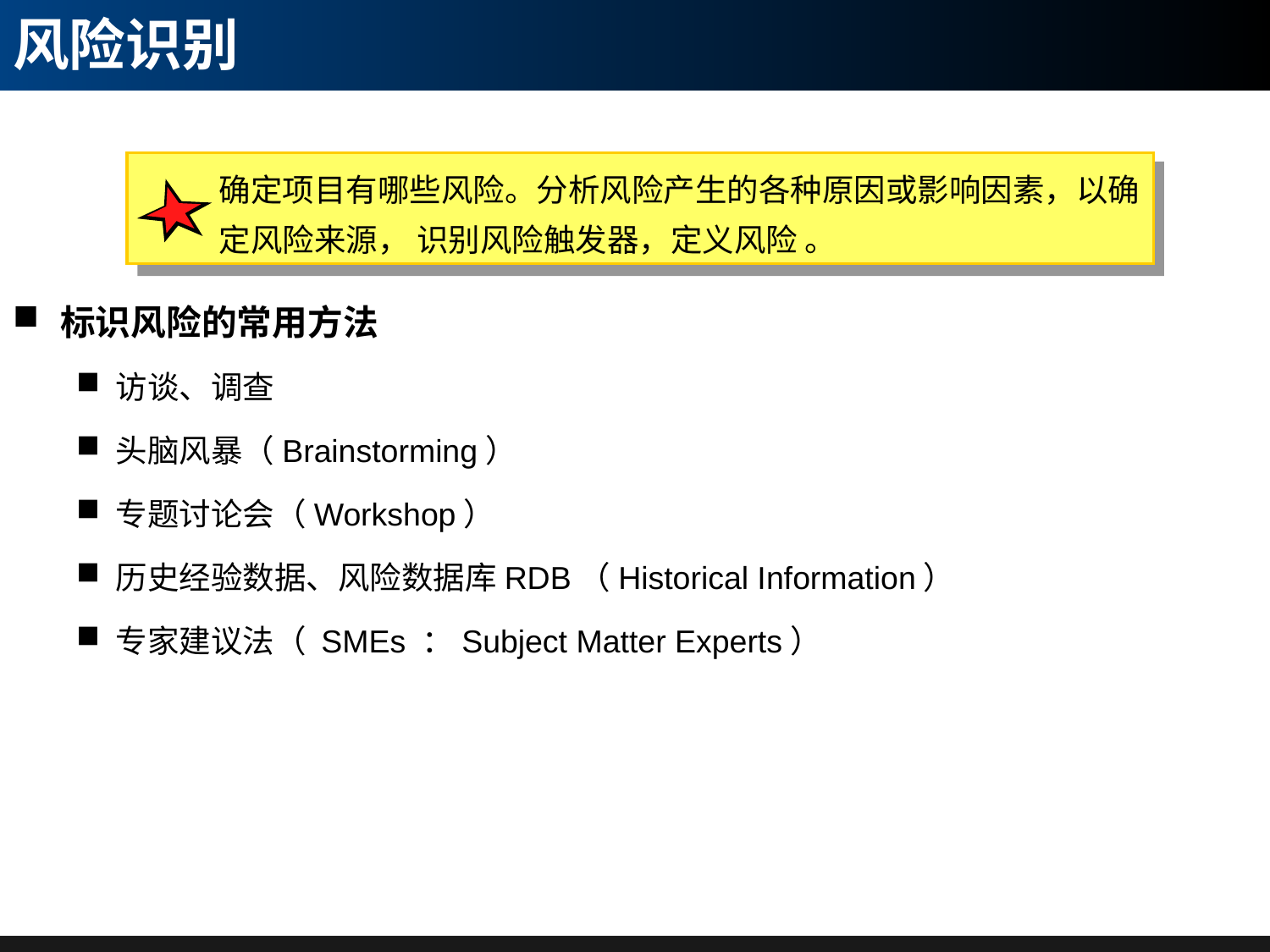

# 风险识别
确定项目有哪些风险。分析风险产生的各种原因或影响因素，以确定风险来源， 识别风险触发器，定义风险 。

标识风险的常用方法
访谈、调查
头脑风暴（Brainstorming）
专题讨论会（Workshop）
历史经验数据、风险数据库RDB（Historical Information）
专家建议法（ SMEs ：Subject Matter Experts）